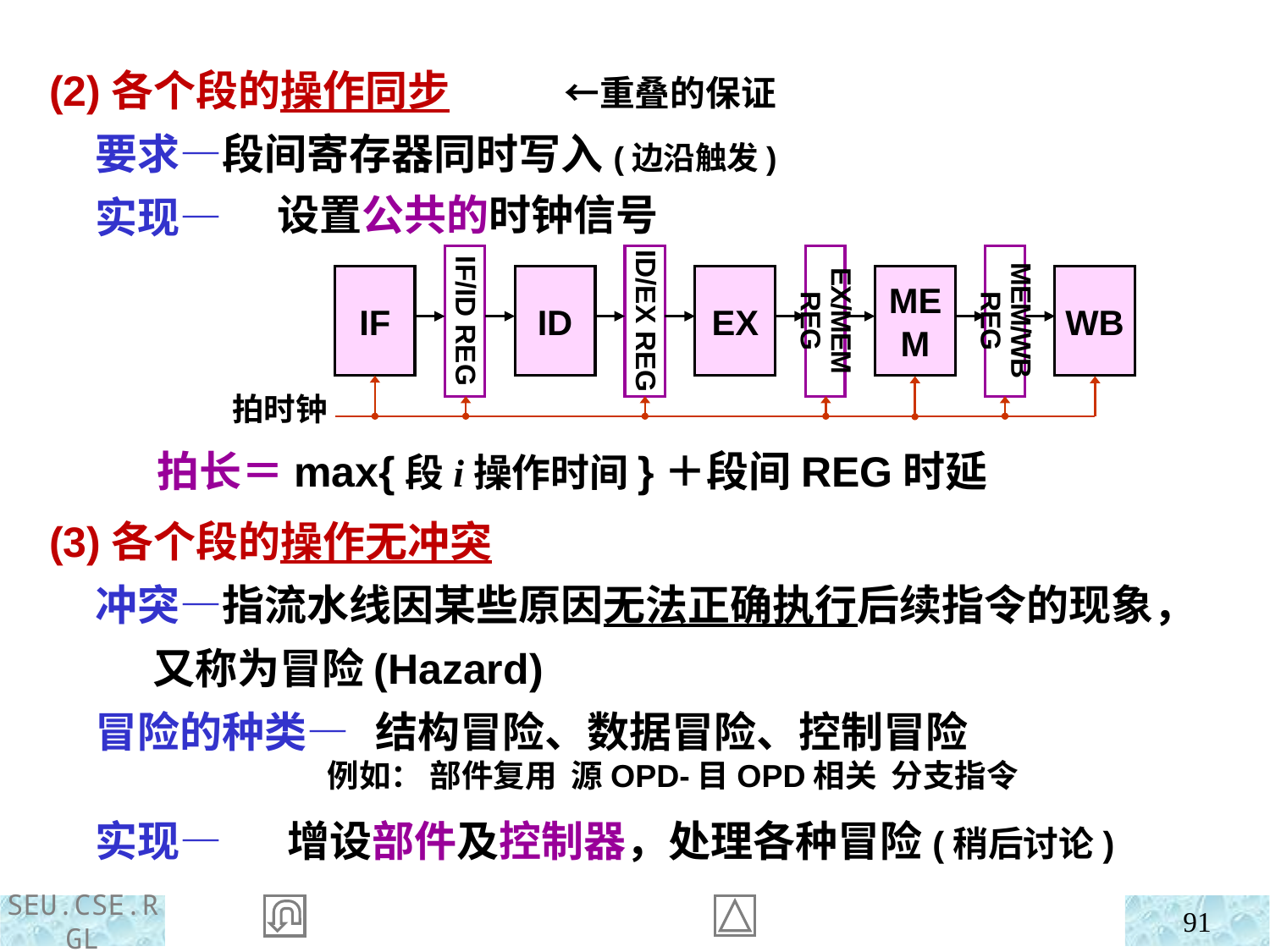

(2)各个段的操作同步            ←重叠的保证
     要求—段间寄存器同时写入(边沿触发)
     实现—
设置公共的时钟信号
IF/ID REG
ID/EX REG
MEM/WB REG
EX/MEM REG
IF
ID
EX
MEM
WB
拍时钟
            拍长＝max{段i操作时间}＋段间REG时延
 (3)各个段的操作无冲突
     冲突—指流水线因某些原因无法正确执行后续指令的现象，
           又称为冒险(Hazard)
     冒险的种类—

     实现—
    结构冒险、数据冒险、控制冒险
例如： 部件复用  源OPD-目OPD相关  分支指令
增设部件及控制器，处理各种冒险(稍后讨论)

91